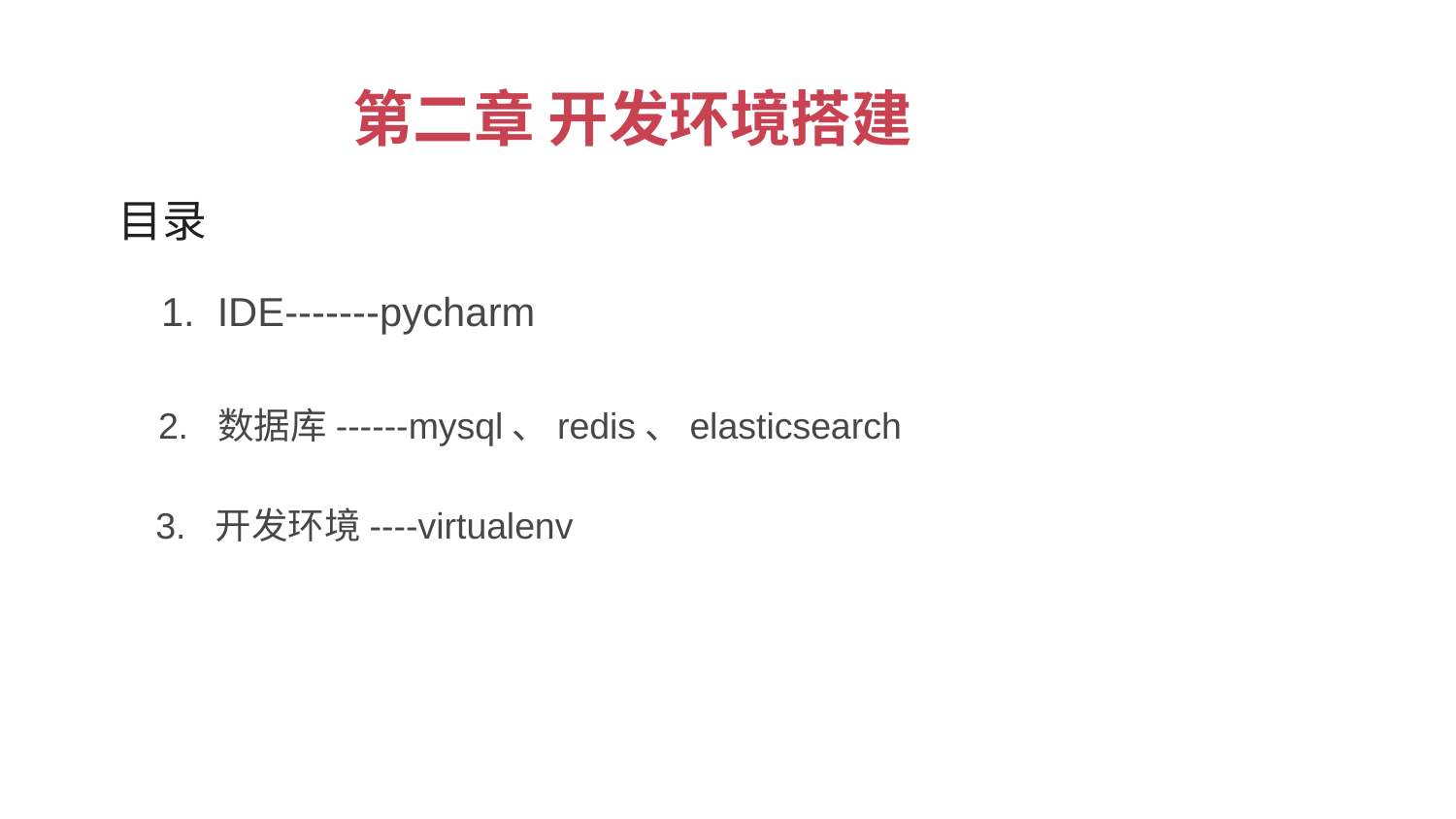

第二章 开发环境搭建
 目录
1.  IDE-------pycharm
2.  数据库------mysql、redis、elasticsearch
3.  开发环境----virtualenv